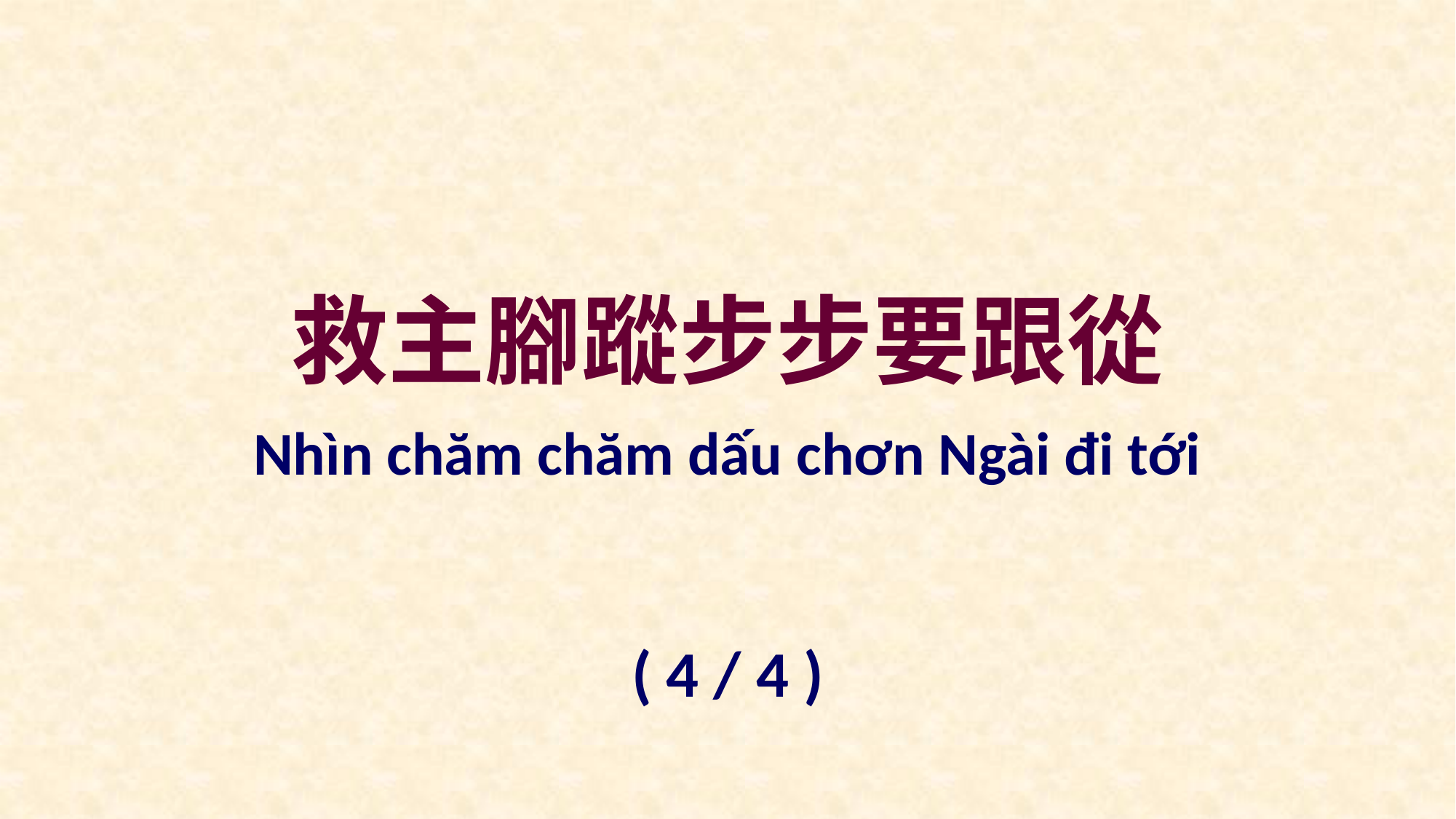

救主腳蹤步步要跟從
Nhìn chăm chăm dấu chơn Ngài đi tới
( 4 / 4 )